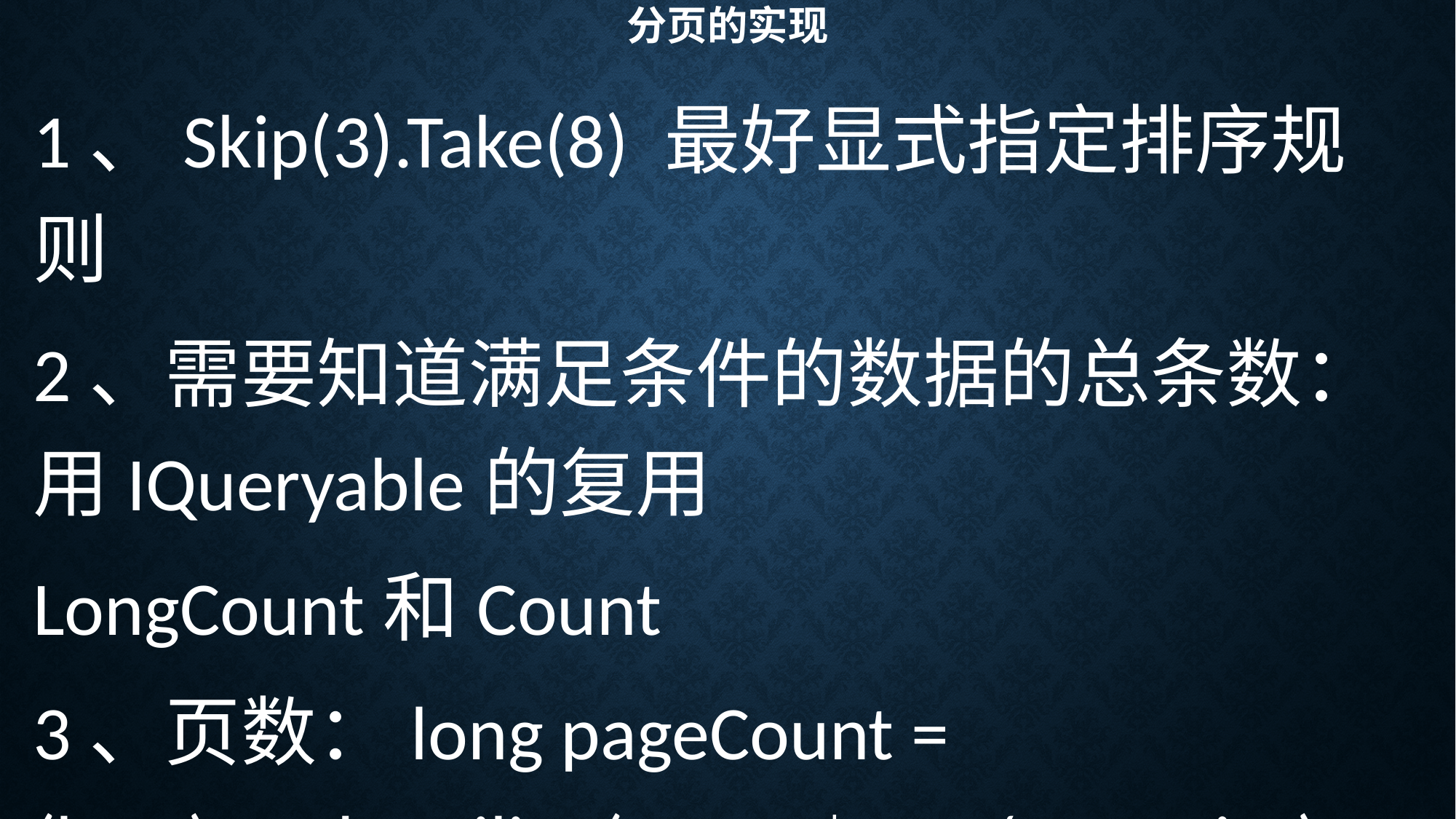

# 分页的实现
1、Skip(3).Take(8) 最好显式指定排序规则
2、需要知道满足条件的数据的总条数：用IQueryable的复用
LongCount和Count
3、页数：long pageCount = (long)Math.Ceiling(count * 1.0 / pageSize);